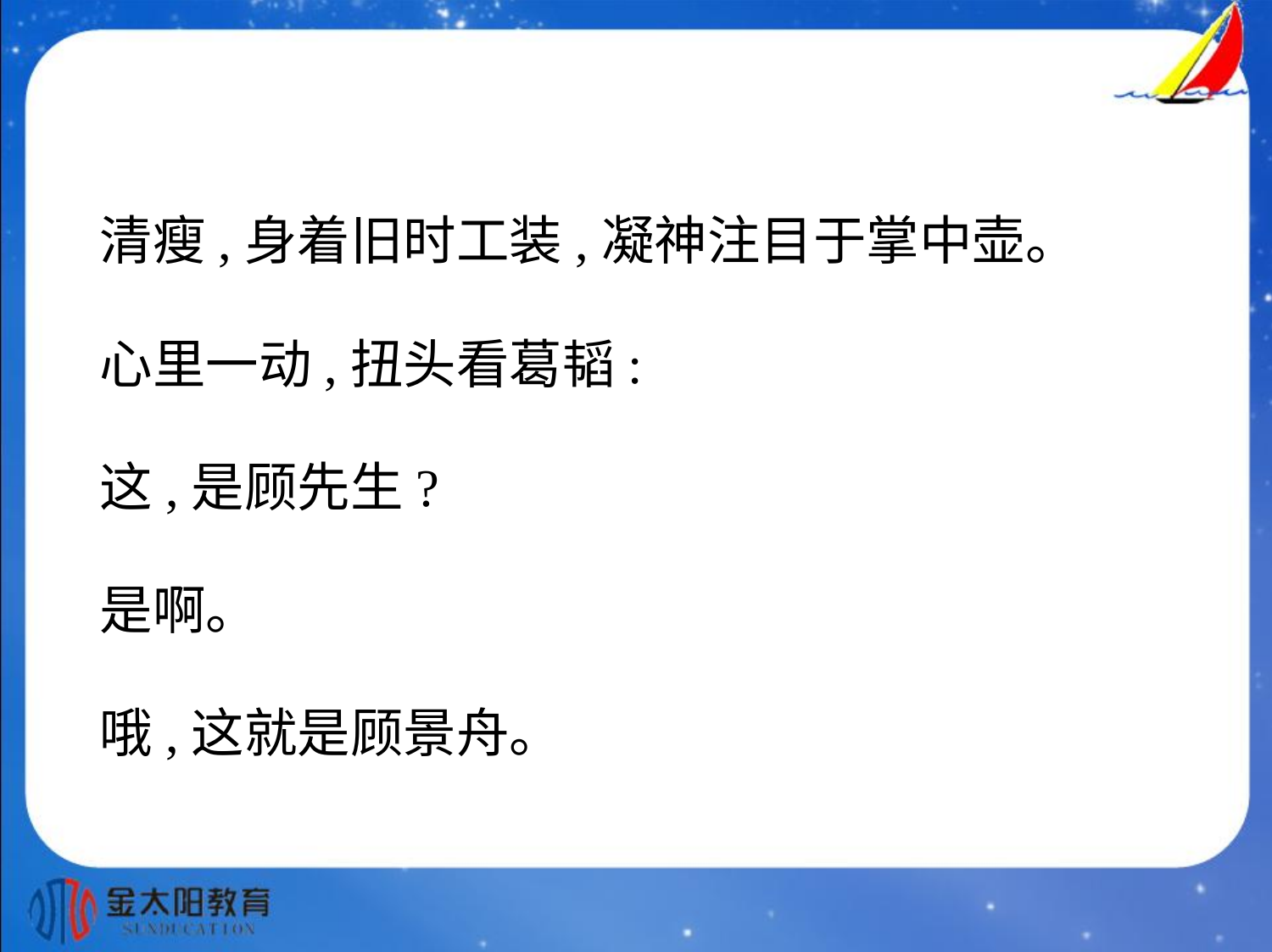

清瘦,身着旧时工装,凝神注目于掌中壶。
 心里一动,扭头看葛韬:
 这,是顾先生?
 是啊。
 哦,这就是顾景舟。